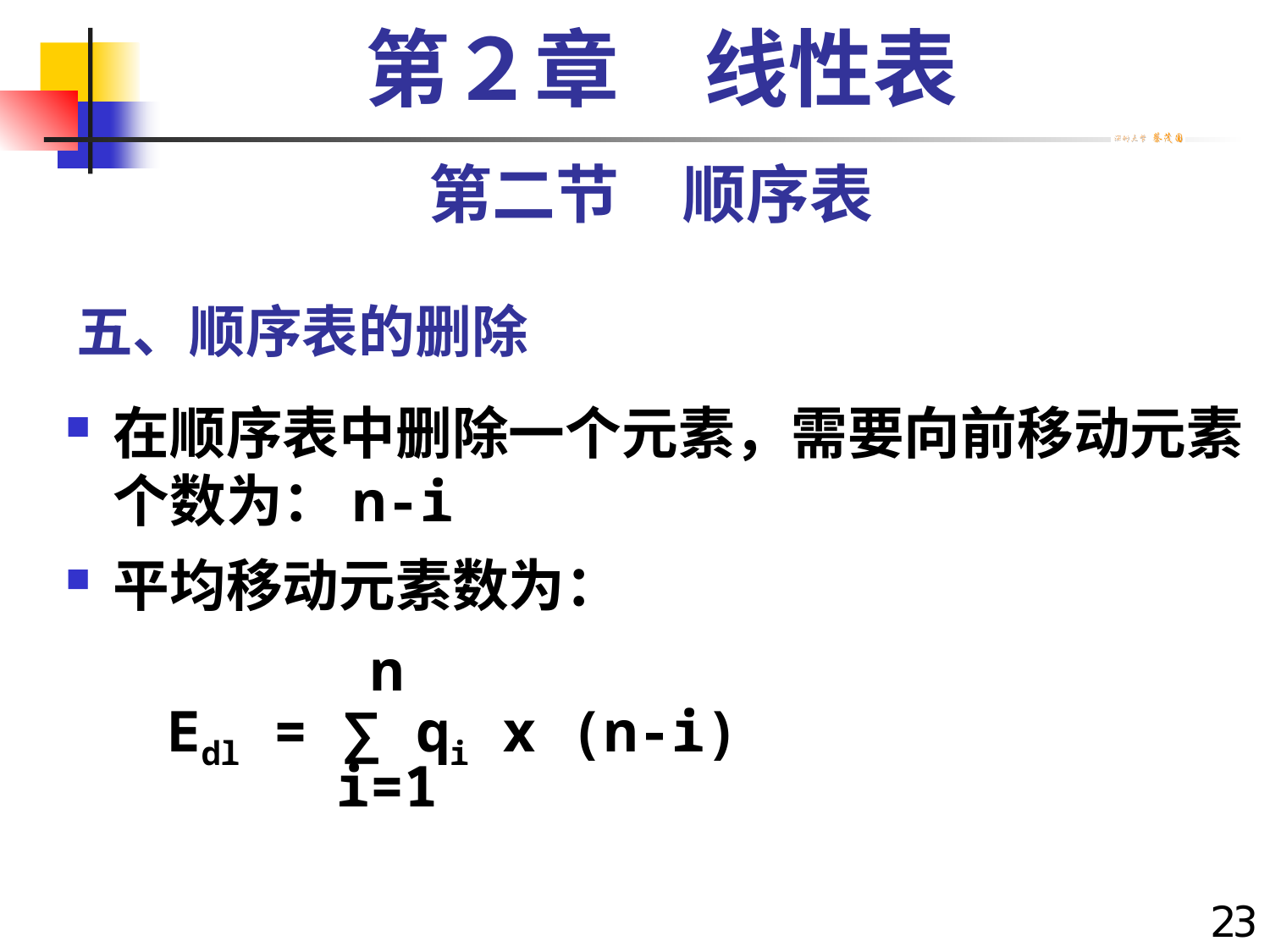

第２章　线性表
第二节　顺序表
# 五、顺序表的删除
在顺序表中删除一个元素，需要向前移动元素个数为：n-i
平均移动元素数为：
         n
   Edl = ∑ qi x (n-i)
        i=1
23